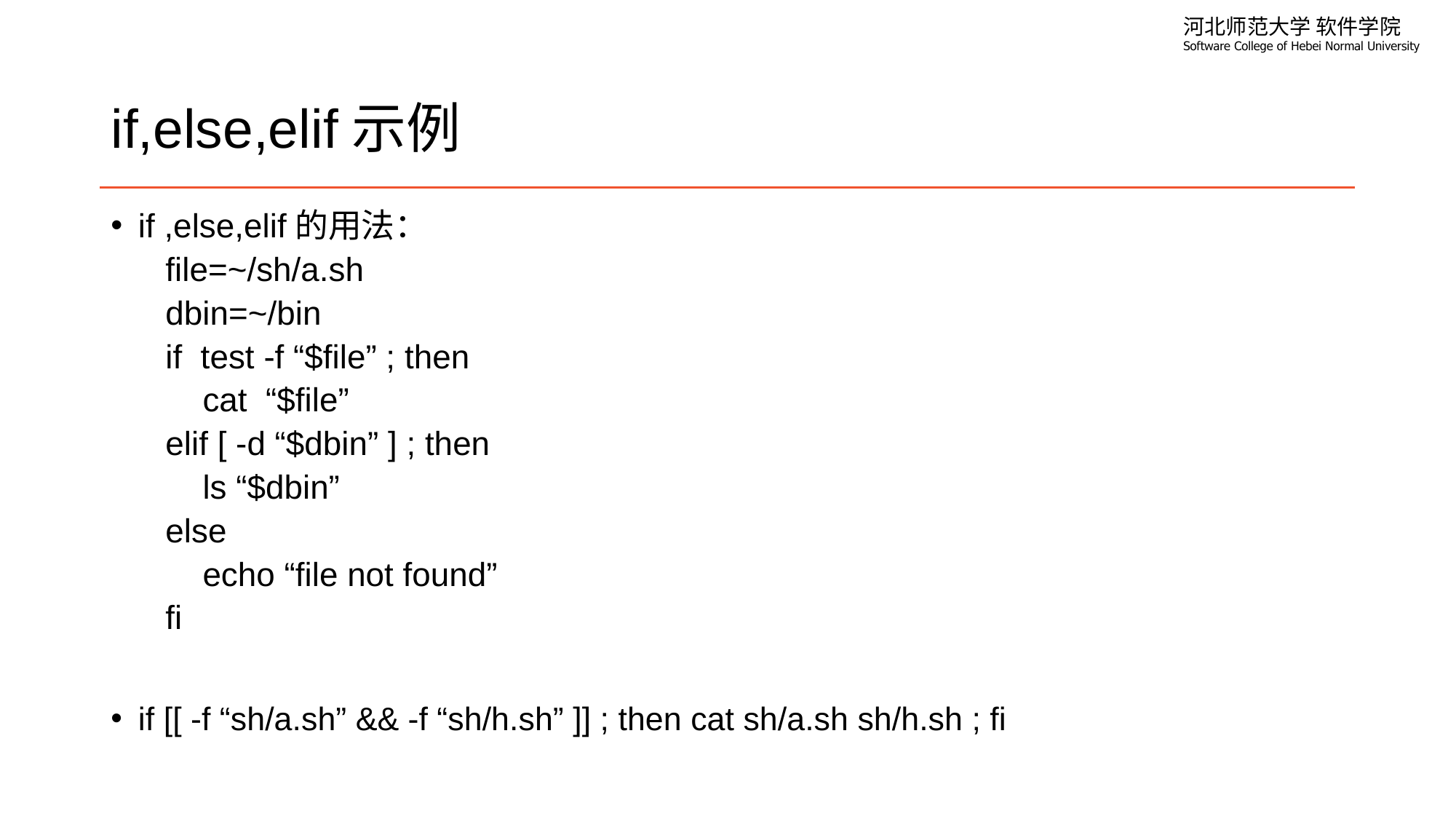

# if,else,elif示例
if ,else,elif的用法：
file=~/sh/a.sh
dbin=~/bin
if  test -f “$file” ; then
    cat  “$file”
elif [ -d “$dbin” ] ; then
    ls “$dbin”
else
    echo “file not found”
fi

if [[ -f “sh/a.sh” && -f “sh/h.sh” ]] ; then cat sh/a.sh sh/h.sh ; fi